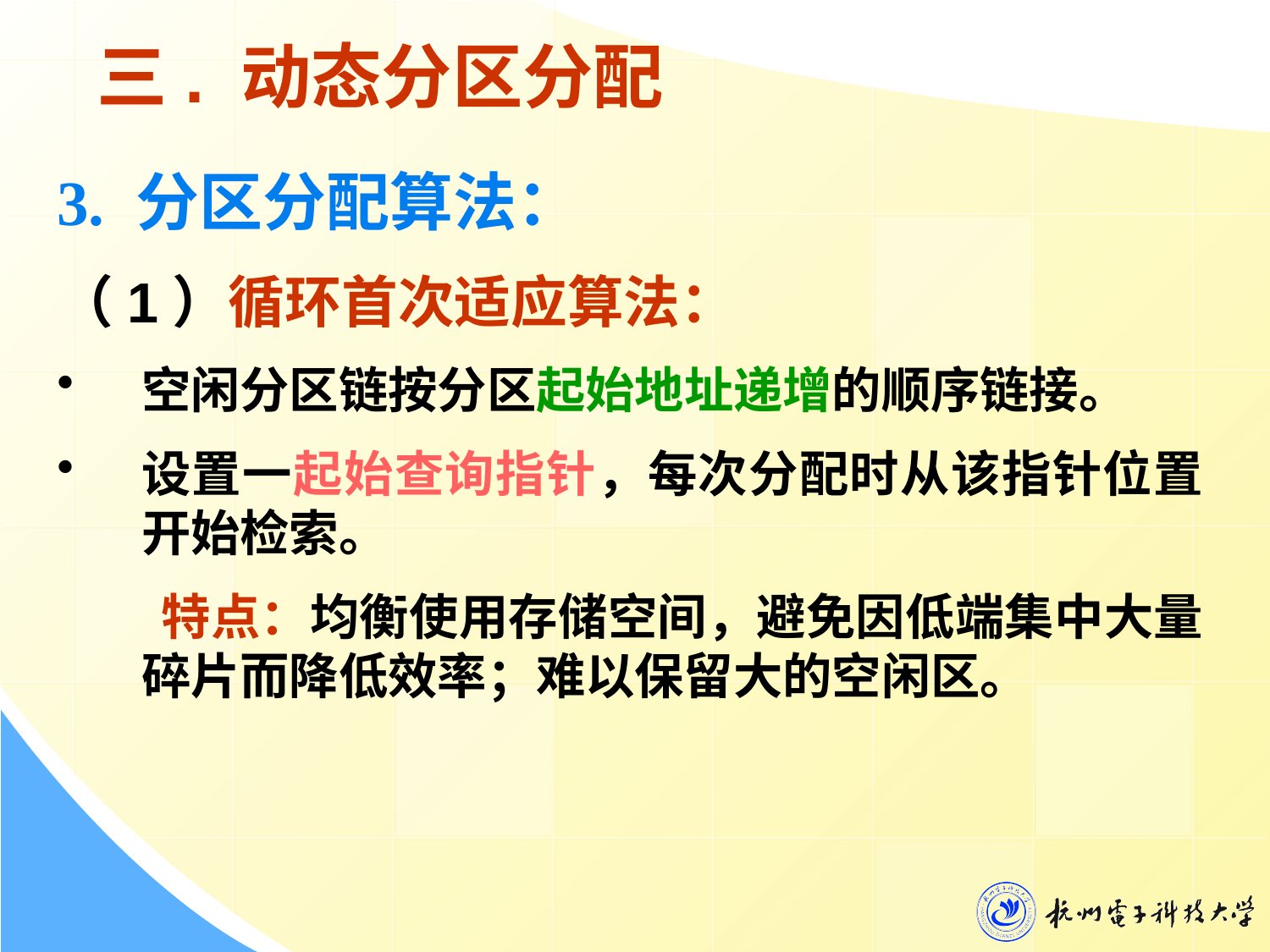

三. 动态分区分配
3. 分区分配算法：
（1）循环首次适应算法：
空闲分区链按分区起始地址递增的顺序链接。
设置一起始查询指针，每次分配时从该指针位置开始检索。
        特点：均衡使用存储空间，避免因低端集中大量碎片而降低效率；难以保留大的空闲区。